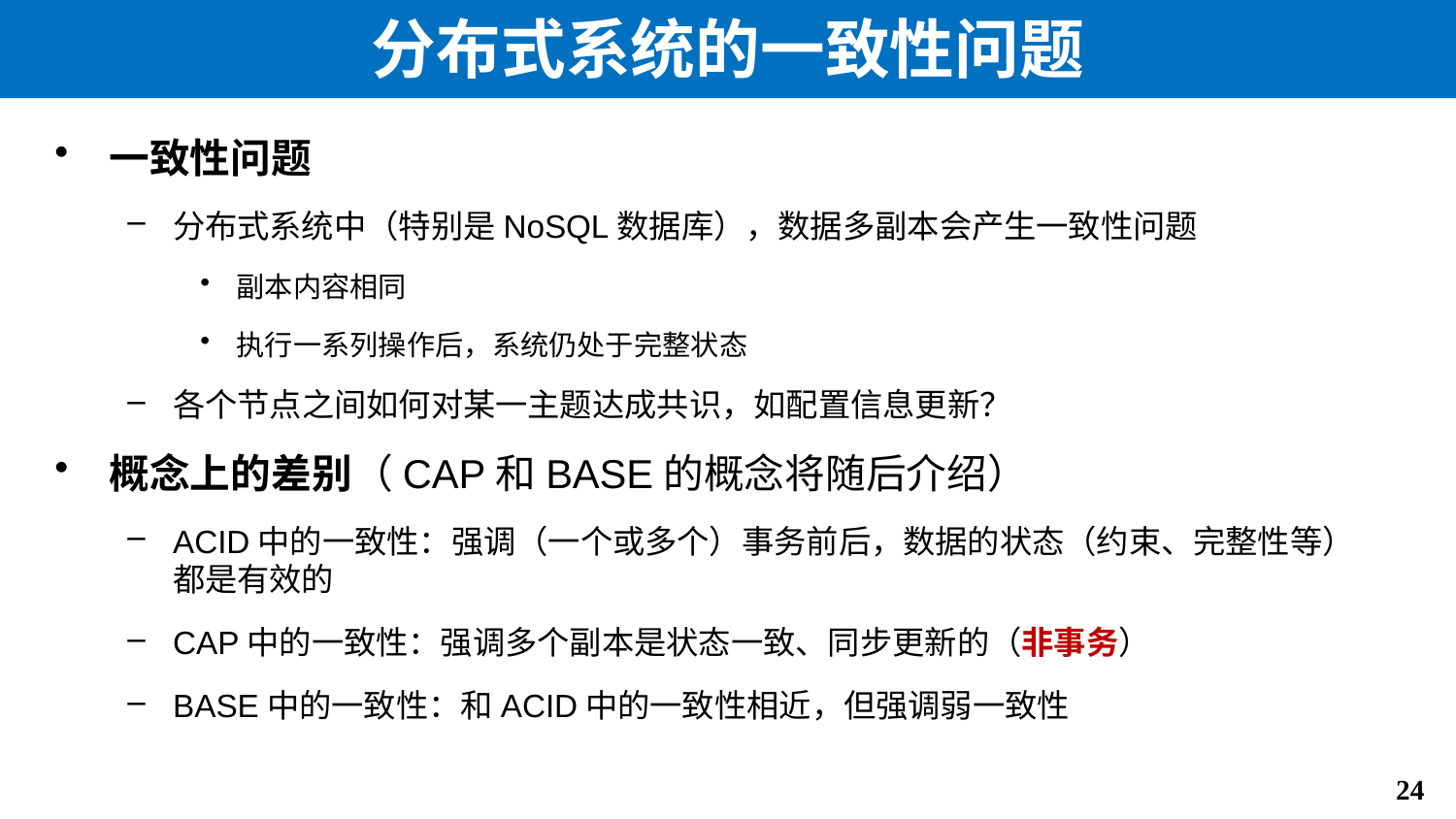

# 分布式系统的一致性问题
一致性问题
分布式系统中（特别是NoSQL数据库），数据多副本会产生一致性问题
副本内容相同
执行一系列操作后，系统仍处于完整状态
各个节点之间如何对某一主题达成共识，如配置信息更新？
概念上的差别（CAP和BASE的概念将随后介绍）
ACID中的一致性：强调（一个或多个）事务前后，数据的状态（约束、完整性等）都是有效的
CAP中的一致性：强调多个副本是状态一致、同步更新的（非事务）
BASE中的一致性：和ACID中的一致性相近，但强调弱一致性